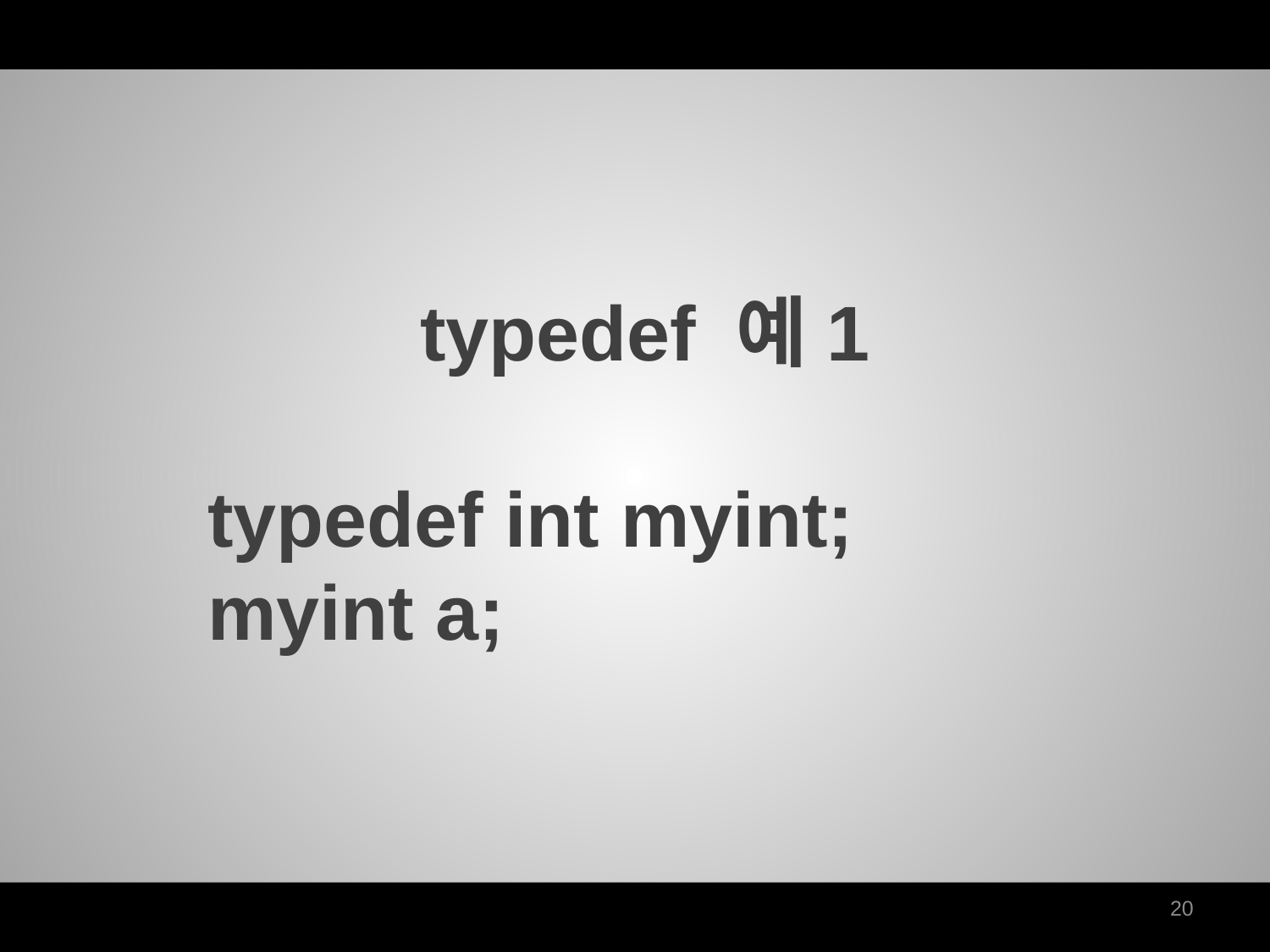

typedef 예1

typedef int myint;
myint a;
20